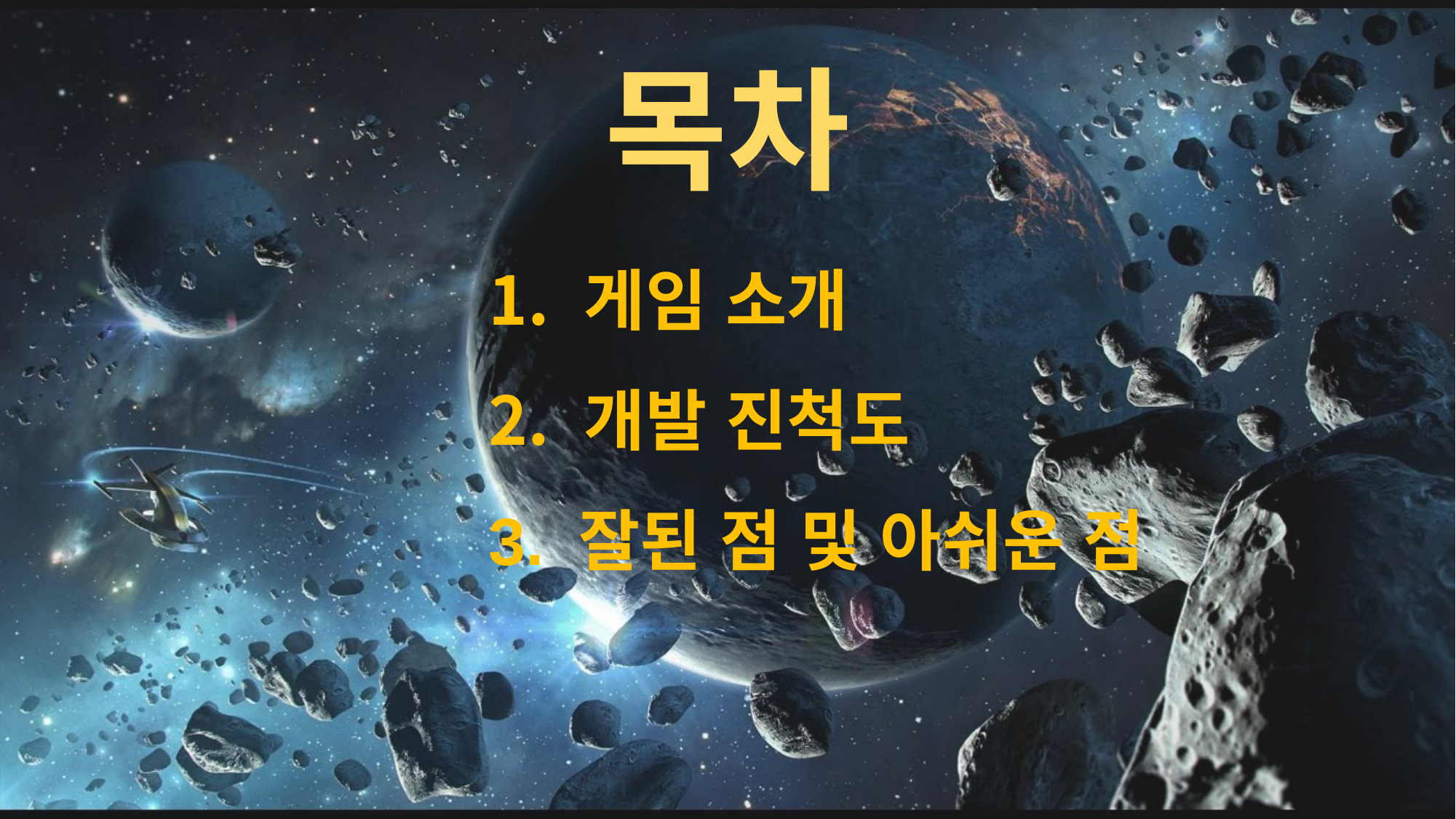

목차
 게임 소개
 개발 진척도
3. 잘된 점 및 아쉬운 점